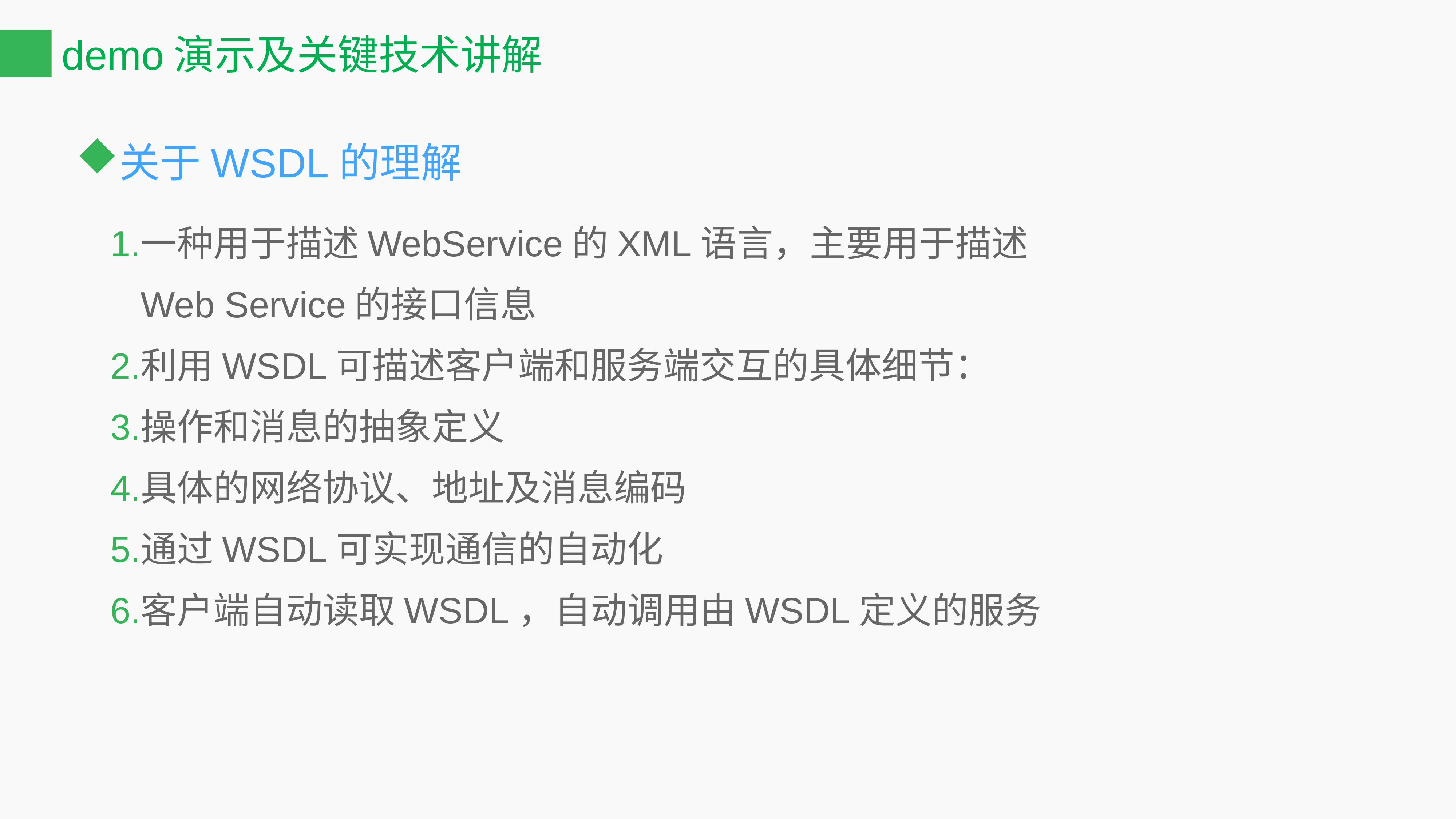

# demo演示及关键技术讲解
关于WSDL的理解
一种用于描述WebService的XML语言，主要用于描述Web Service的接口信息
利用WSDL可描述客户端和服务端交互的具体细节：
操作和消息的抽象定义
具体的网络协议、地址及消息编码
通过WSDL可实现通信的自动化
客户端自动读取WSDL，自动调用由WSDL定义的服务